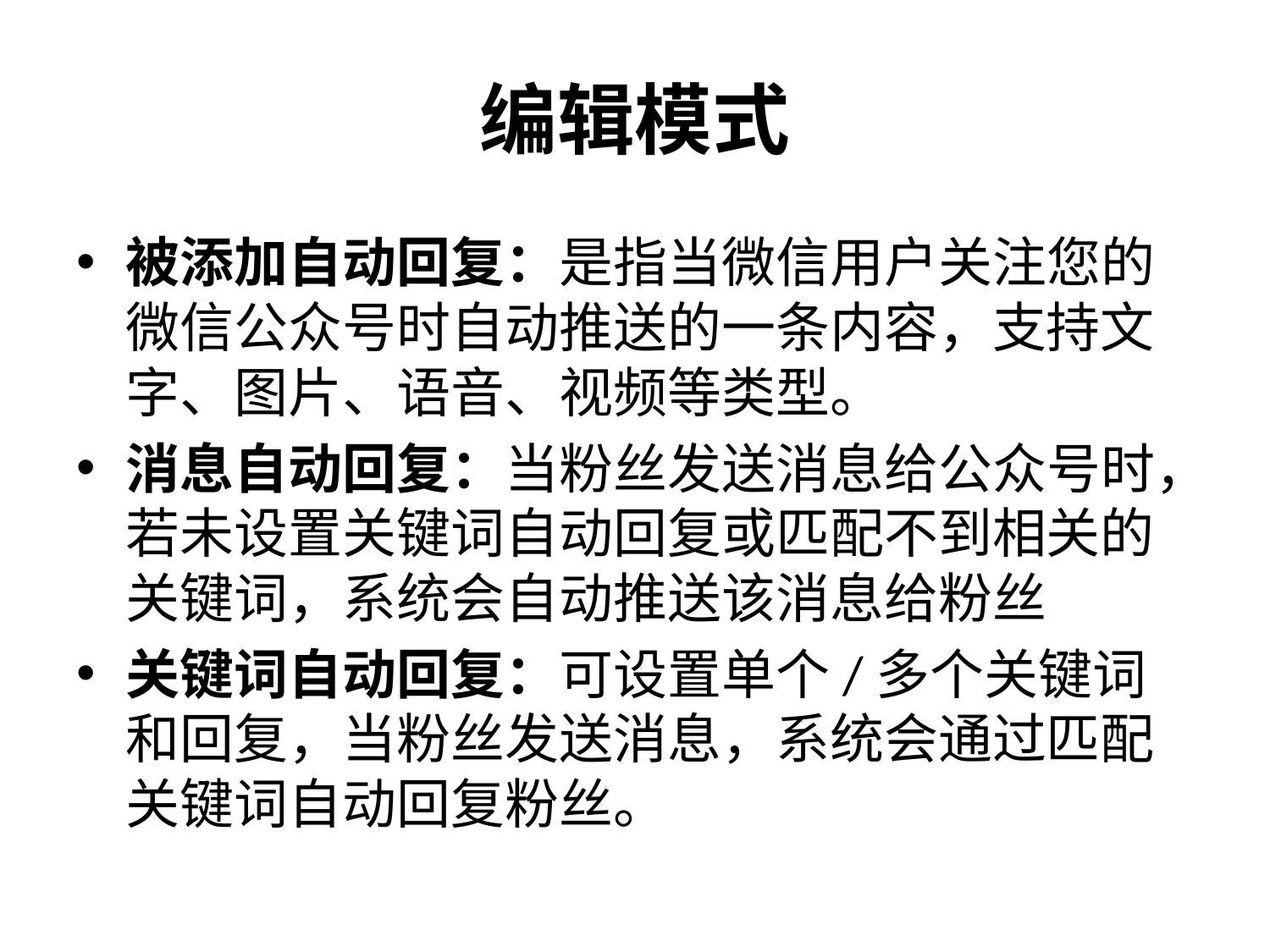

# 编辑模式
被添加自动回复：是指当微信用户关注您的微信公众号时自动推送的一条内容，支持文字、图片、语音、视频等类型。
消息自动回复：当粉丝发送消息给公众号时，若未设置关键词自动回复或匹配不到相关的关键词，系统会自动推送该消息给粉丝
关键词自动回复：可设置单个/多个关键词和回复，当粉丝发送消息，系统会通过匹配关键词自动回复粉丝。